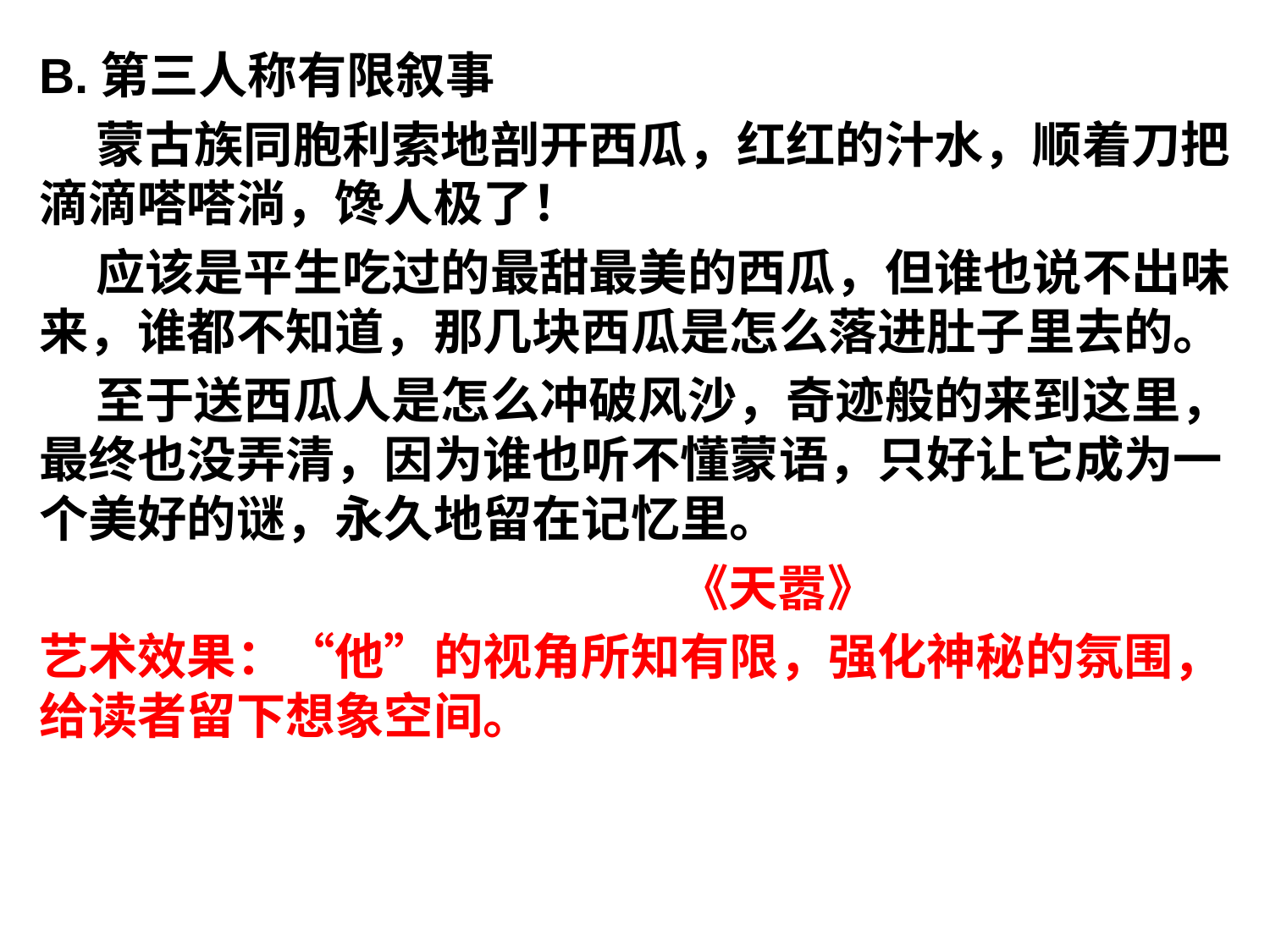

B.第三人称有限叙事
    蒙古族同胞利索地剖开西瓜，红红的汁水，顺着刀把滴滴嗒嗒淌，馋人极了！
    应该是平生吃过的最甜最美的西瓜，但谁也说不出味来，谁都不知道，那几块西瓜是怎么落进肚子里去的。
    至于送西瓜人是怎么冲破风沙，奇迹般的来到这里，最终也没弄清，因为谁也听不懂蒙语，只好让它成为一个美好的谜，永久地留在记忆里。
                                                        《天嚣》
艺术效果：“他”的视角所知有限，强化神秘的氛围，给读者留下想象空间。